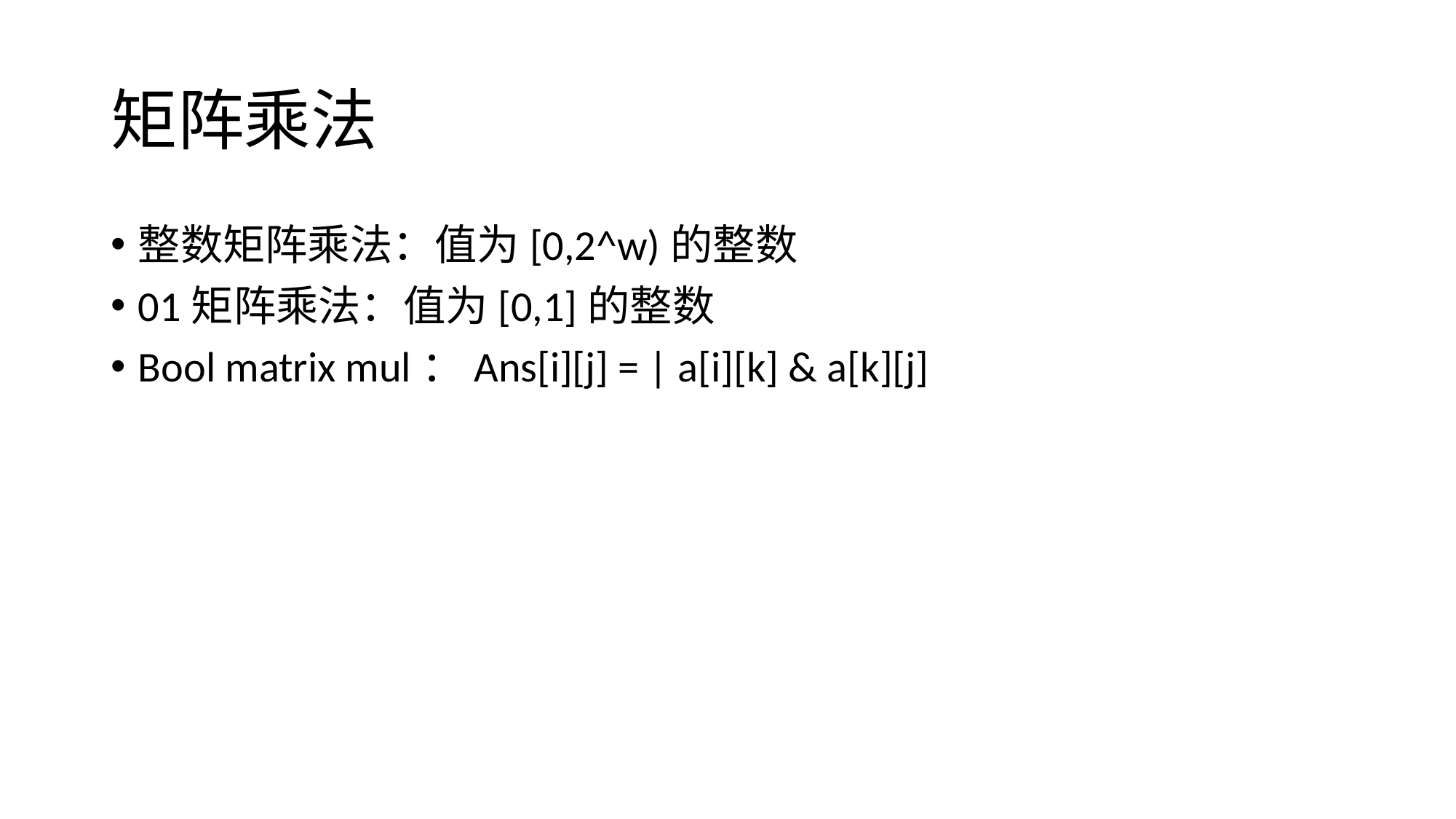

# 矩阵乘法
整数矩阵乘法：值为[0,2^w)的整数
01矩阵乘法：值为[0,1]的整数
Bool matrix mul：Ans[i][j] = | a[i][k] & a[k][j]